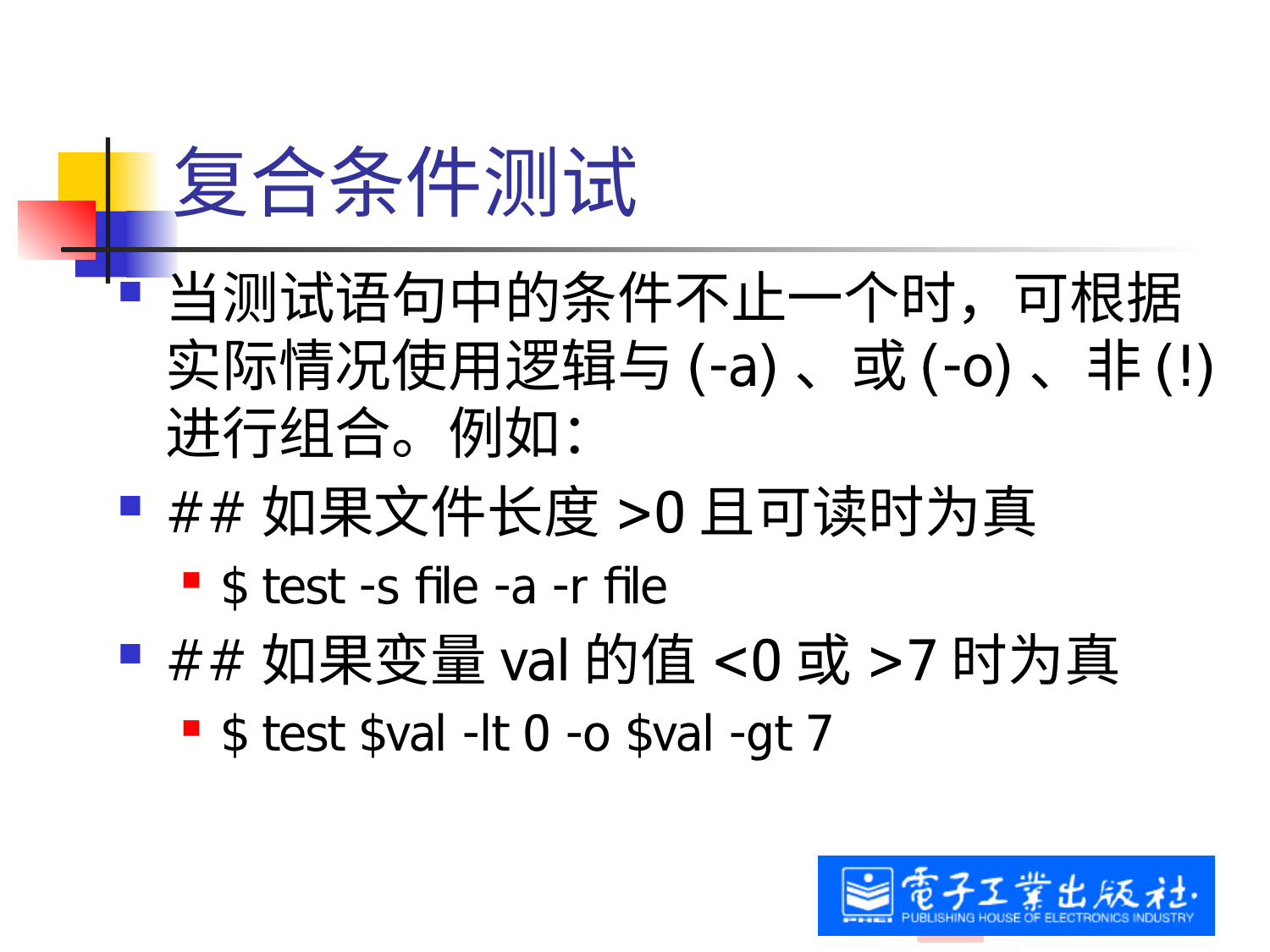

# 复合条件测试
当测试语句中的条件不止一个时，可根据实际情况使用逻辑与(-a)、或(-o)、非(!)进行组合。例如：
##如果文件长度>0且可读时为真
$ test -s file -a -r file
##如果变量val的值<0或>7时为真
$ test $val -lt 0 -o $val -gt 7